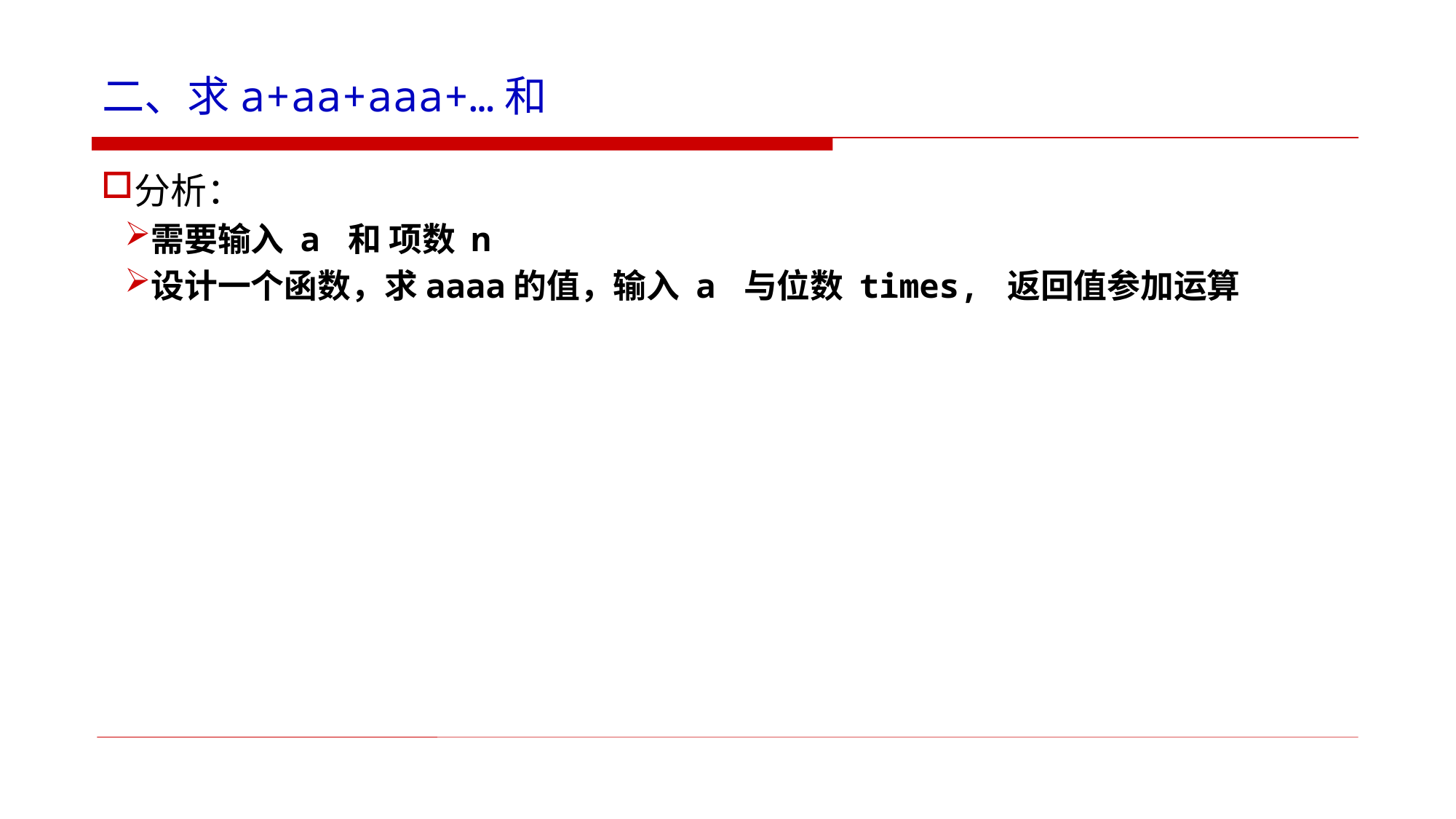

# 二、求a+aa+aaa+…和
分析：
需要输入 a 和 项数 n
设计一个函数，求aaaa的值，输入 a 与位数 times, 返回值参加运算